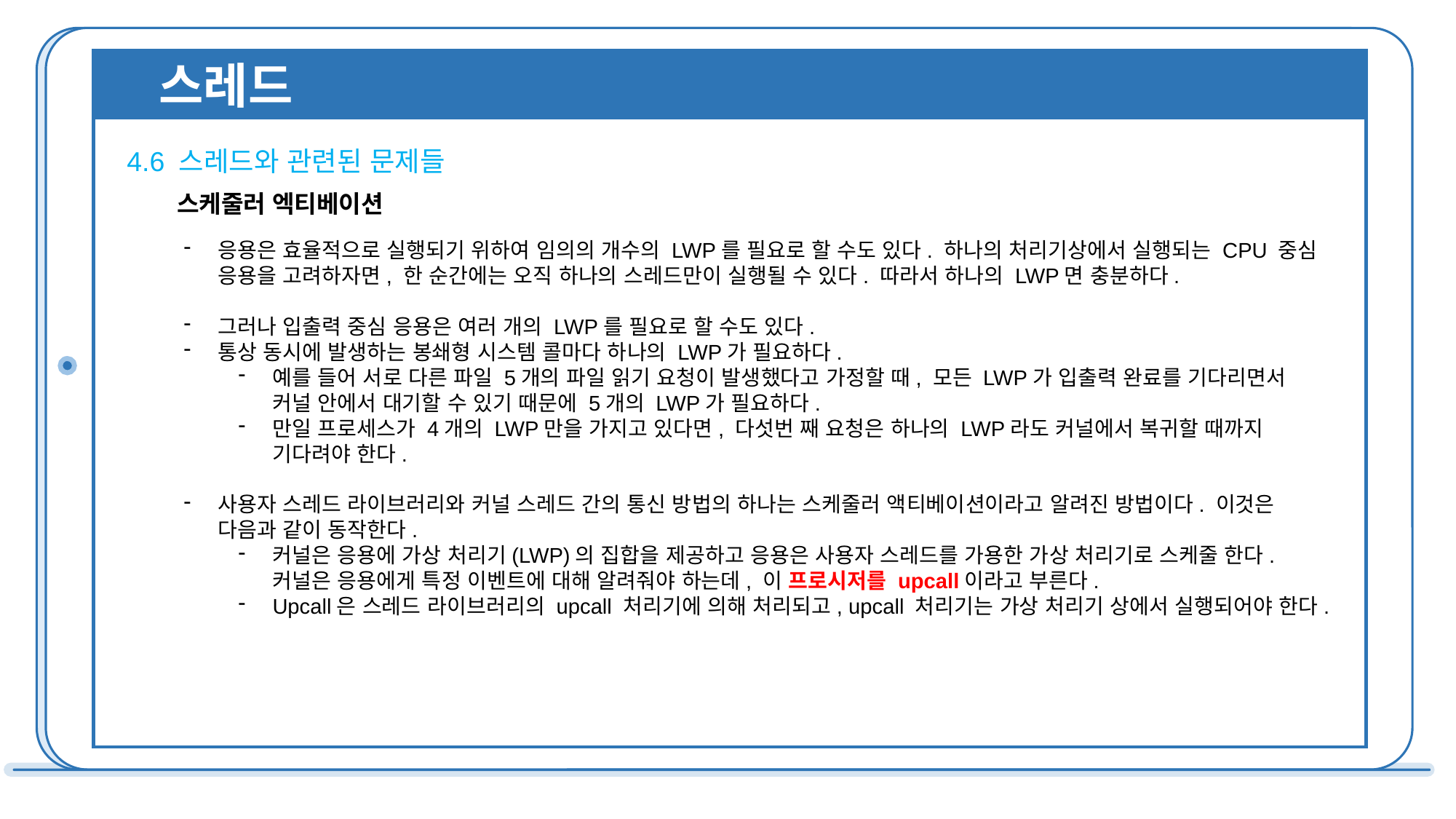

스레드

4.6 스레드와 관련된 문제들
스케줄러 엑티베이션
응용은 효율적으로 실행되기 위하여 임의의 개수의 LWP를 필요로 할 수도 있다. 하나의 처리기상에서 실행되는 CPU 중심 응용을 고려하자면, 한 순간에는 오직 하나의 스레드만이 실행될 수 있다. 따라서 하나의 LWP면 충분하다.

그러나 입출력 중심 응용은 여러 개의 LWP를 필요로 할 수도 있다.
통상 동시에 발생하는 봉쇄형 시스템 콜마다 하나의 LWP가 필요하다.
예를 들어 서로 다른 파일 5개의 파일 읽기 요청이 발생했다고 가정할 때, 모든 LWP가 입출력 완료를 기다리면서 커널 안에서 대기할 수 있기 때문에 5개의 LWP가 필요하다.
만일 프로세스가 4개의 LWP만을 가지고 있다면, 다섯번 째 요청은 하나의 LWP라도 커널에서 복귀할 때까지 기다려야 한다.

사용자 스레드 라이브러리와 커널 스레드 간의 통신 방법의 하나는 스케줄러 액티베이션이라고 알려진 방법이다. 이것은 다음과 같이 동작한다.
커널은 응용에 가상 처리기(LWP)의 집합을 제공하고 응용은 사용자 스레드를 가용한 가상 처리기로 스케줄 한다. 커널은 응용에게 특정 이벤트에 대해 알려줘야 하는데, 이 프로시저를 upcall이라고 부른다.
Upcall은 스레드 라이브러리의 upcall 처리기에 의해 처리되고, upcall 처리기는 가상 처리기 상에서 실행되어야 한다.